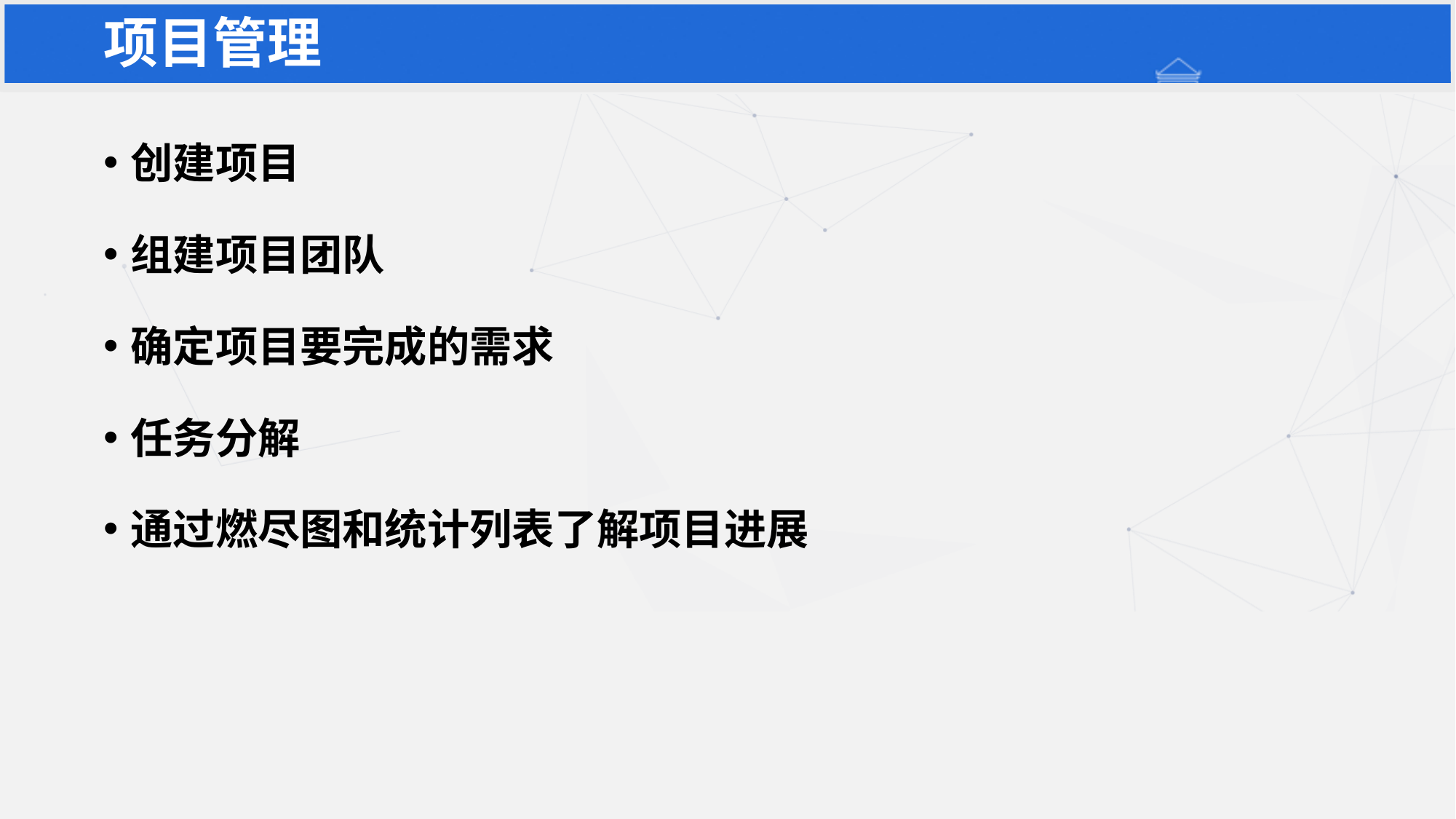

项目管理
创建项目
组建项目团队
确定项目要完成的需求
任务分解
通过燃尽图和统计列表了解项目进展